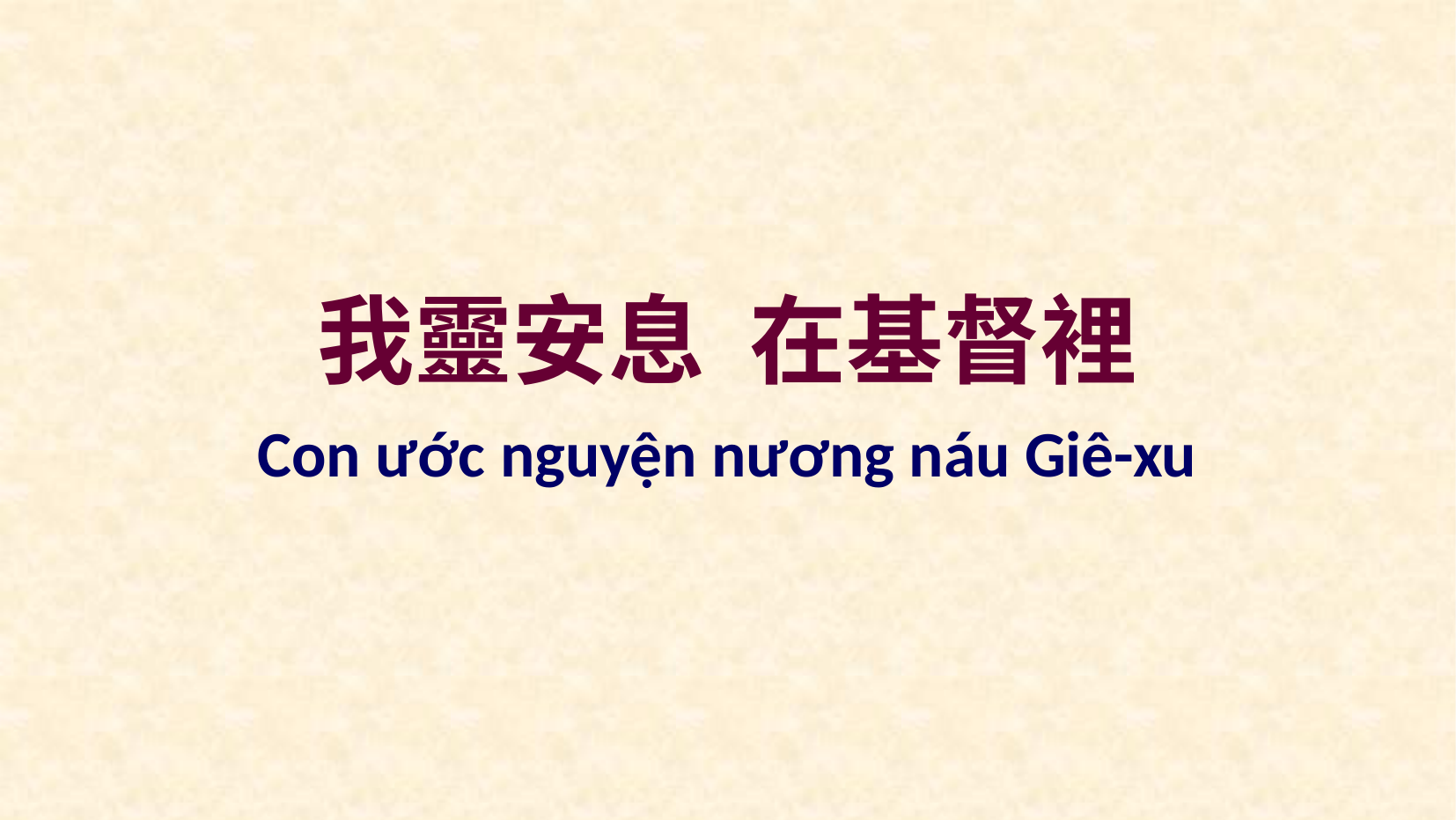

我靈安息  在基督裡
Con ước nguyện nương náu Giê-xu